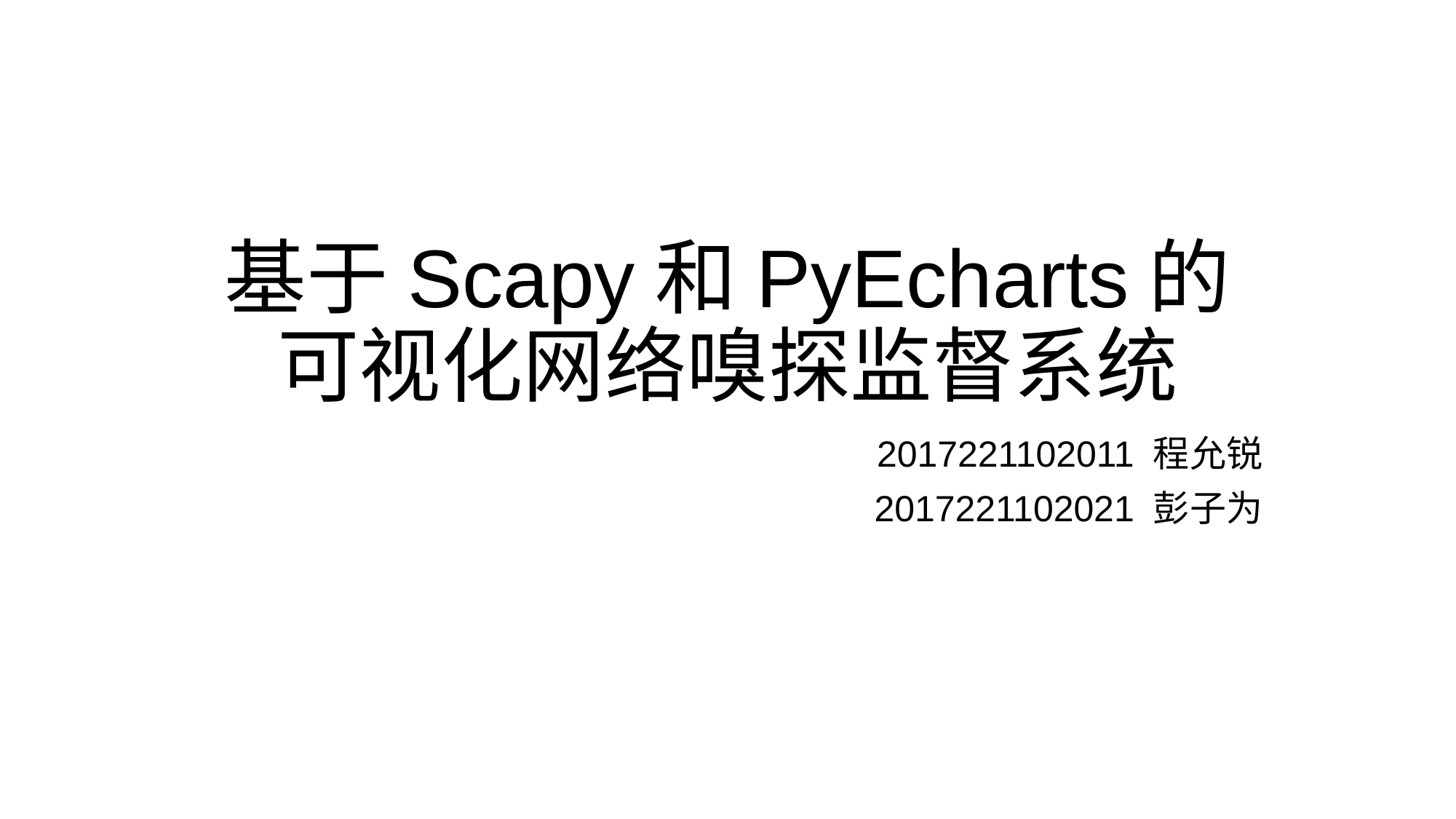

# 基于Scapy和PyEcharts的 可视化网络嗅探监督系统
2017221102011 程允锐
2017221102021 彭子为